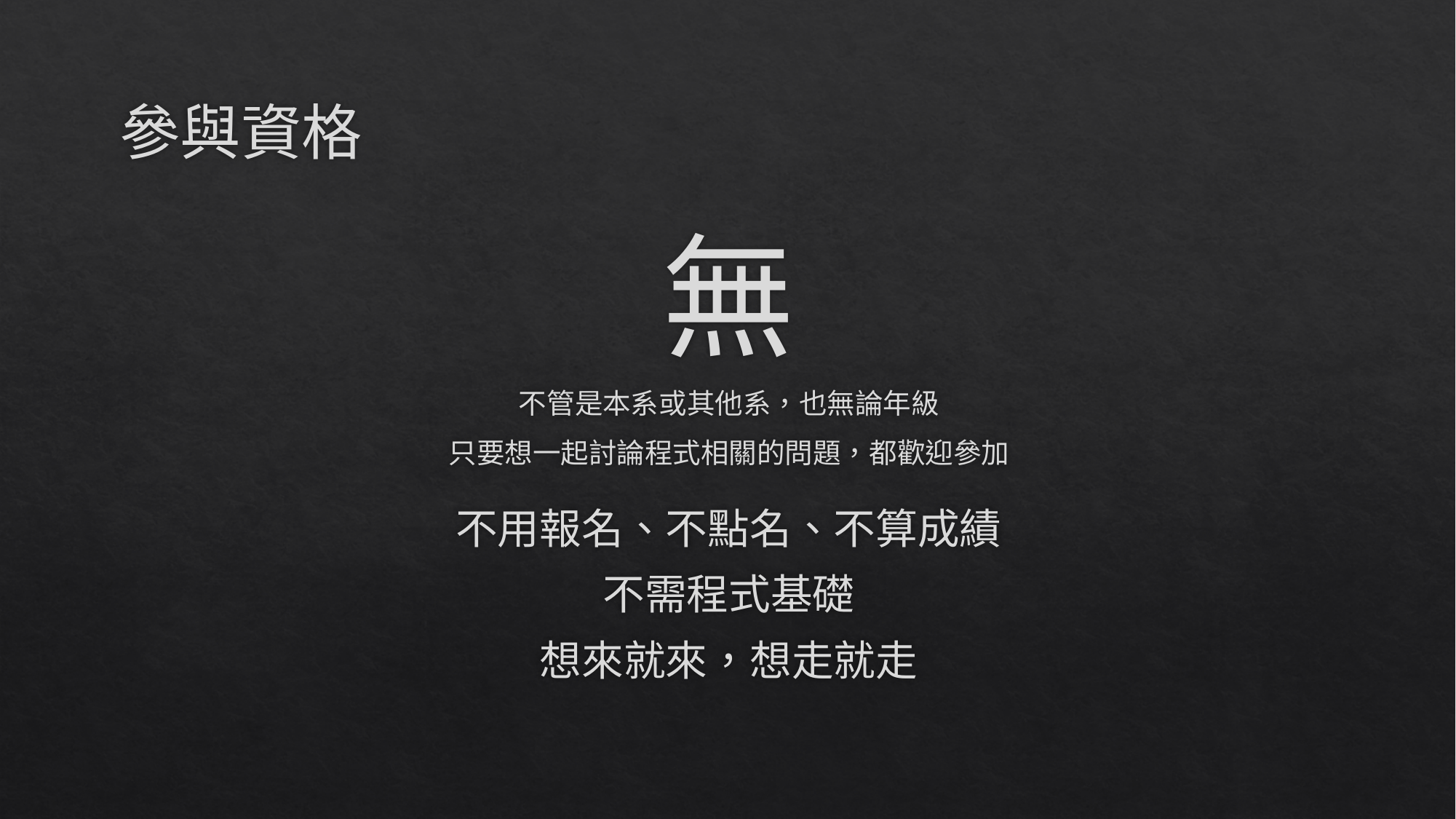

# 參與資格
無
不管是本系或其他系，也無論年級
只要想一起討論程式相關的問題，都歡迎參加
不用報名、不點名、不算成績
不需程式基礎
想來就來，想走就走